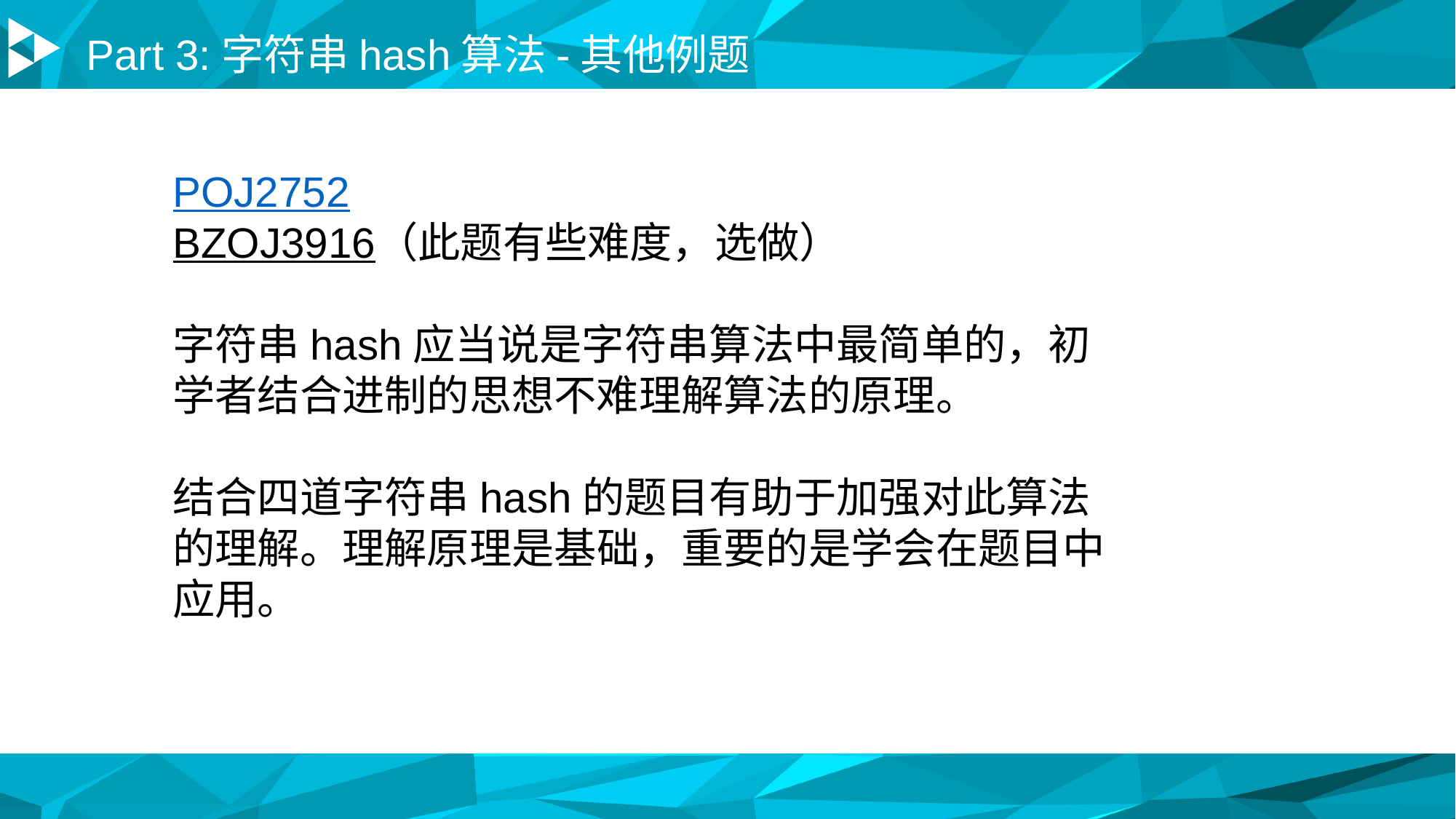

Part 3:字符串hash算法-其他例题
POJ2752
BZOJ3916（此题有些难度，选做）

字符串hash应当说是字符串算法中最简单的，初学者结合进制的思想不难理解算法的原理。

结合四道字符串hash的题目有助于加强对此算法的理解。理解原理是基础，重要的是学会在题目中应用。

Use professional words and phrases
Accuracy and official
Passive voice is common（被动语态常见）